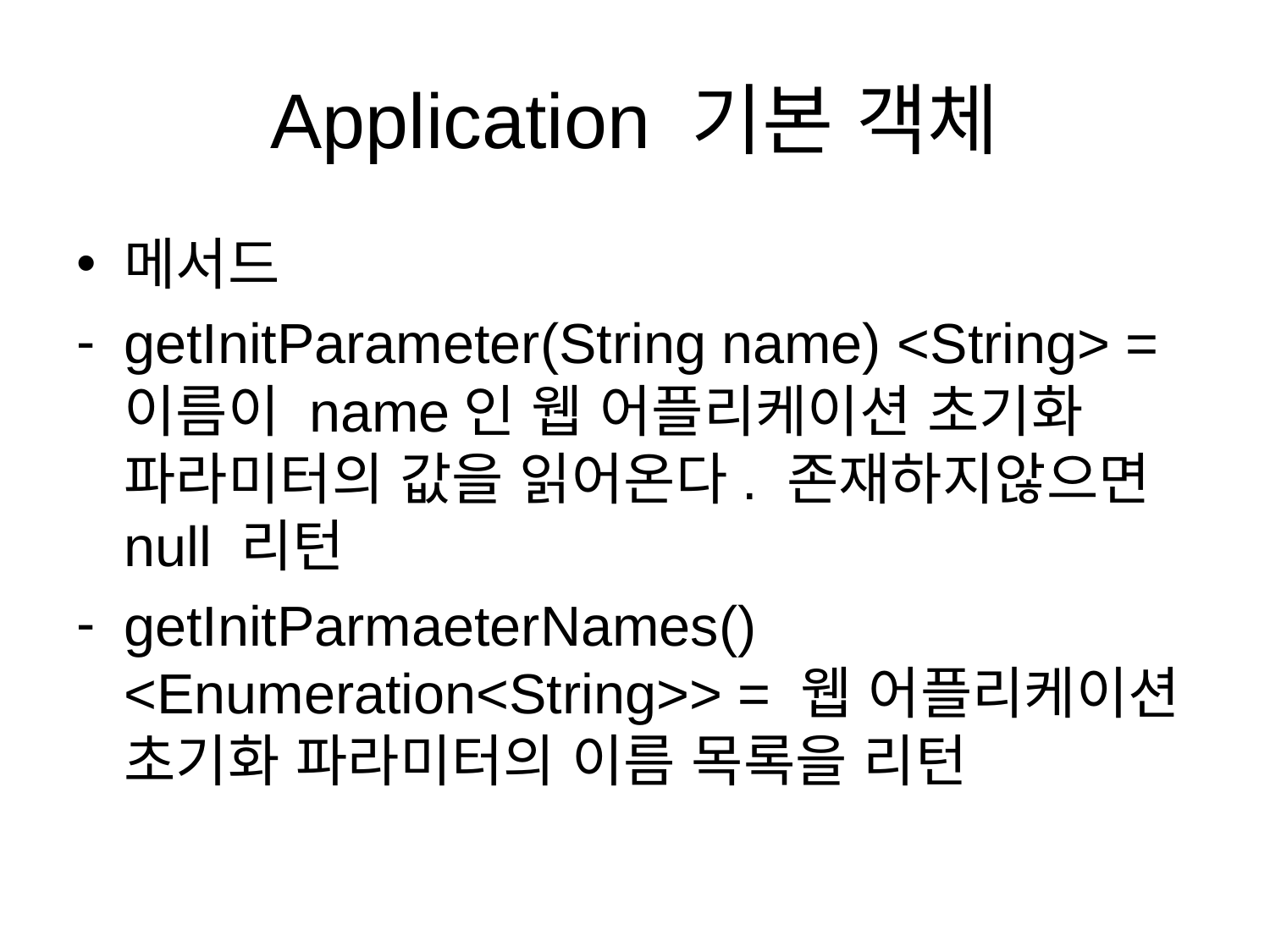

# Application 기본 객체
메서드
getInitParameter(String name) <String> = 이름이 name인 웹 어플리케이션 초기화 파라미터의 값을 읽어온다. 존재하지않으면null 리턴
getInitParmaeterNames() <Enumeration<String>> = 웹 어플리케이션 초기화 파라미터의 이름 목록을 리턴